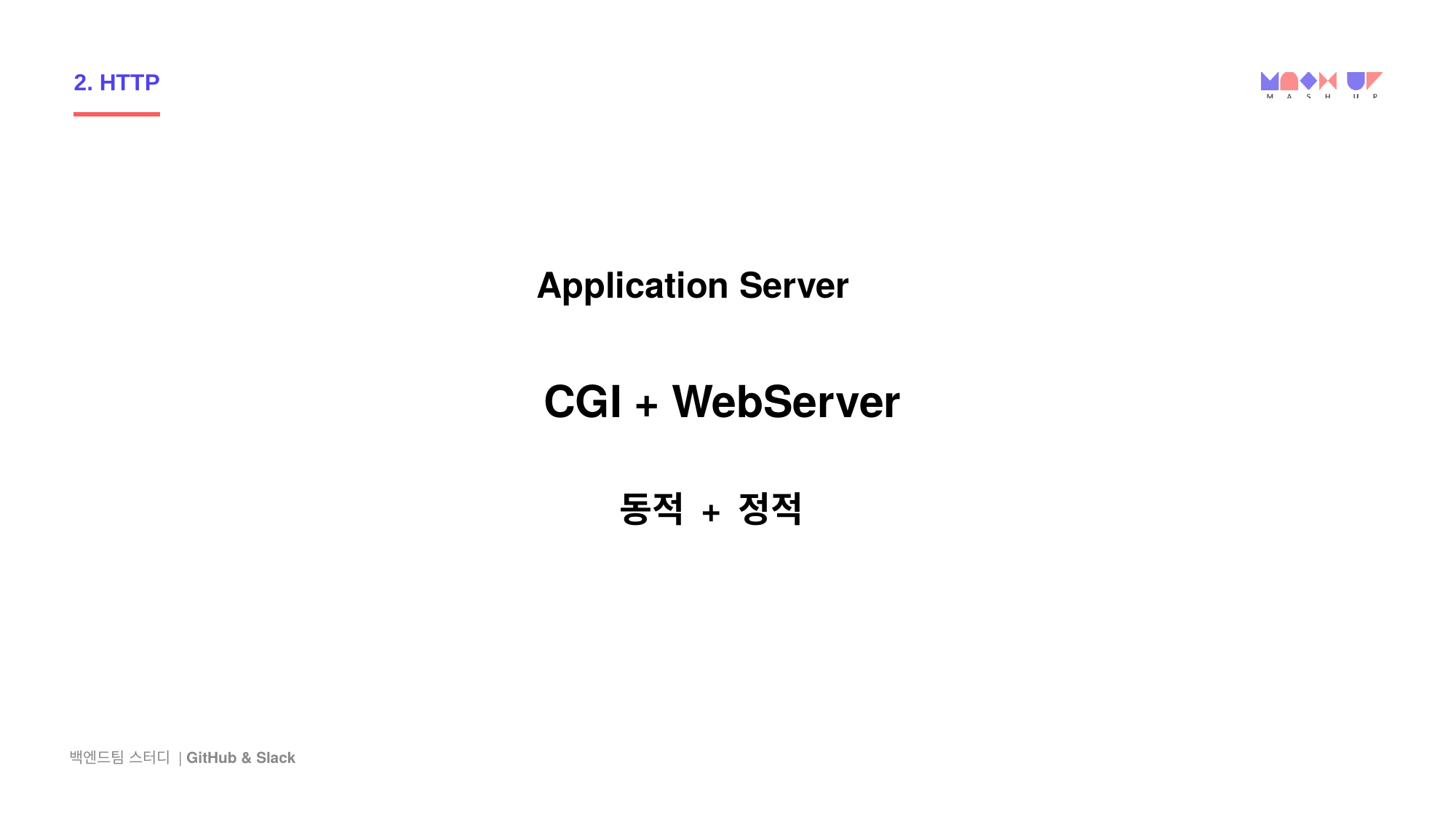

# 2. HTTP
Application Server
CGI + WebServer
동적 + 정적
22